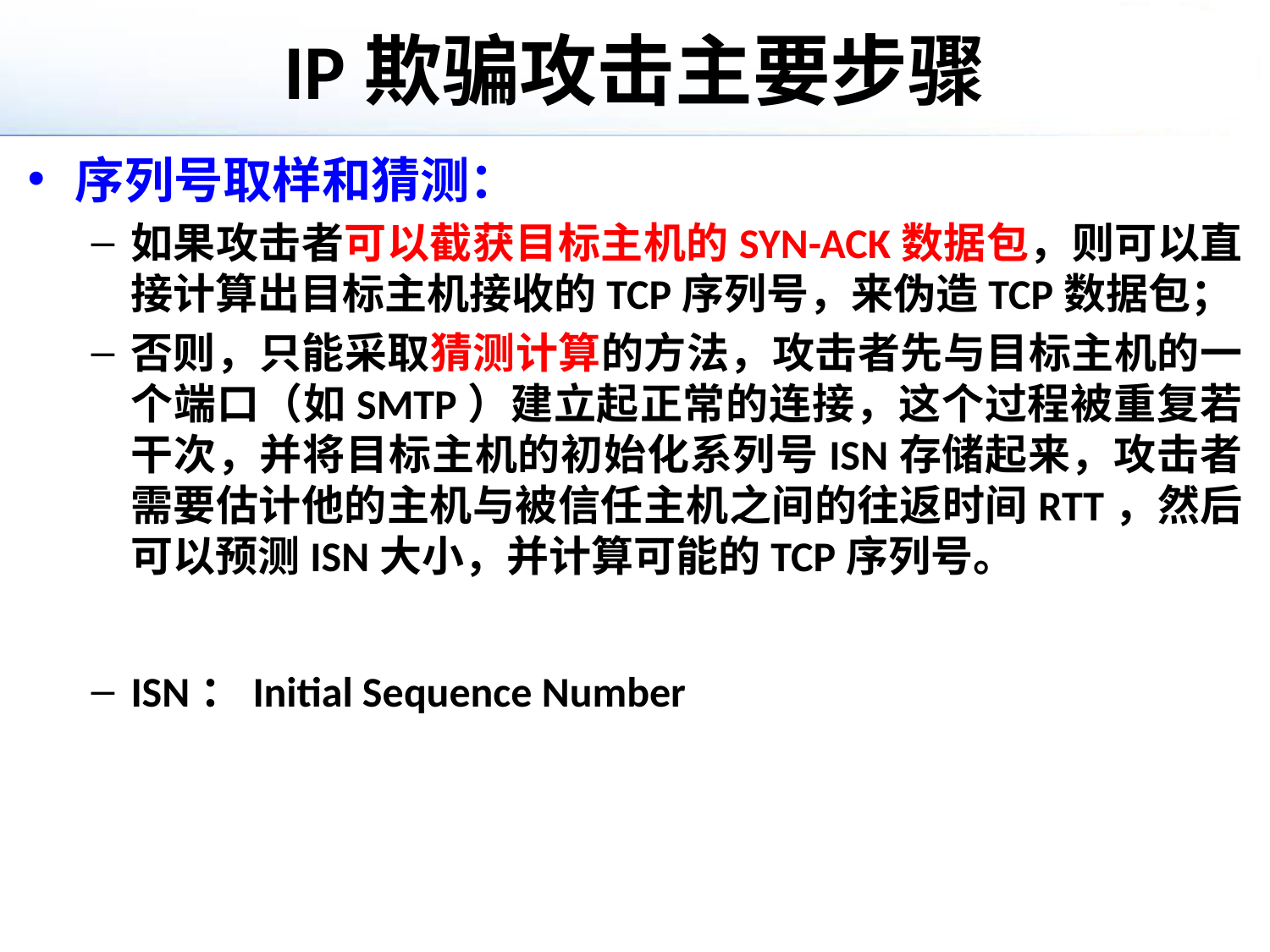

# IP欺骗攻击主要步骤
序列号取样和猜测：
如果攻击者可以截获目标主机的SYN-ACK数据包，则可以直接计算出目标主机接收的TCP序列号，来伪造TCP数据包；
否则，只能采取猜测计算的方法，攻击者先与目标主机的一个端口（如SMTP）建立起正常的连接，这个过程被重复若干次，并将目标主机的初始化系列号ISN存储起来，攻击者需要估计他的主机与被信任主机之间的往返时间RTT，然后可以预测ISN大小，并计算可能的TCP序列号。

ISN：Initial Sequence Number